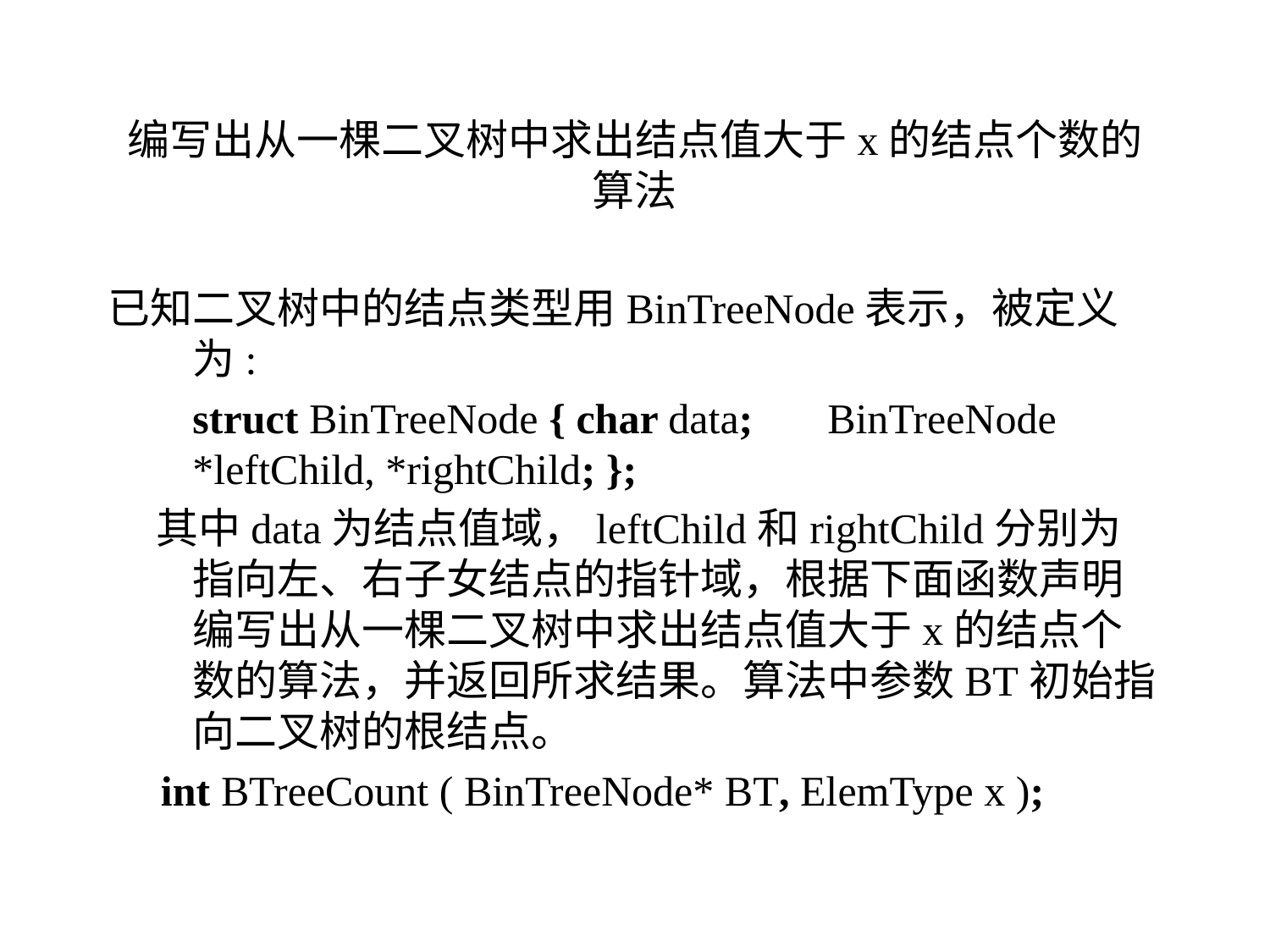

# 编写出从一棵二叉树中求出结点值大于x的结点个数的算法
已知二叉树中的结点类型用BinTreeNode表示，被定义为:
        struct BinTreeNode { char data;	BinTreeNode *leftChild, *rightChild; };
    其中data为结点值域，leftChild和rightChild分别为指向左、右子女结点的指针域，根据下面函数声明编写出从一棵二叉树中求出结点值大于x的结点个数的算法，并返回所求结果。算法中参数BT初始指向二叉树的根结点。
     int BTreeCount ( BinTreeNode* BT, ElemType x );